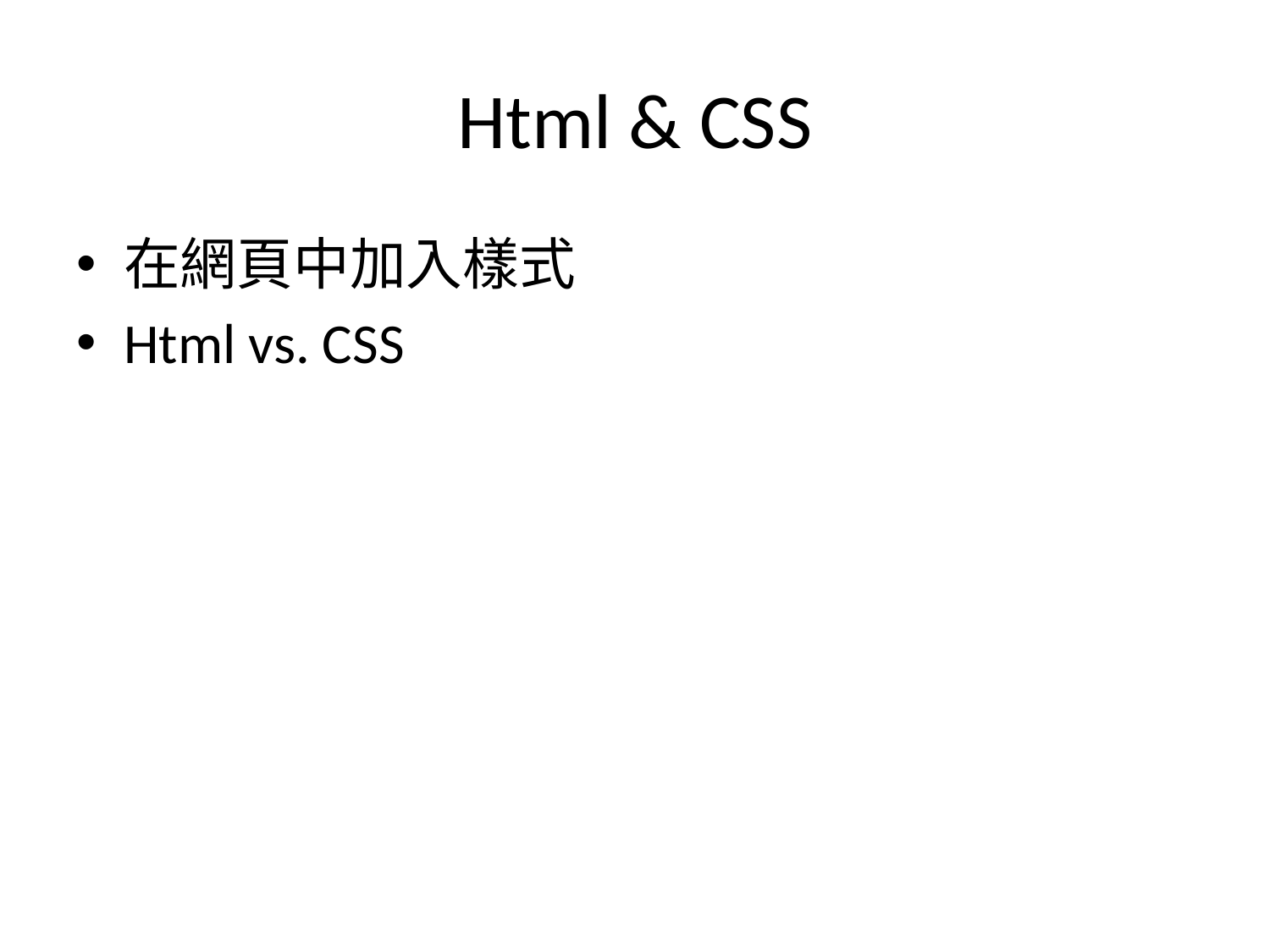

# Html & CSS
在網頁中加入樣式
Html vs. CSS